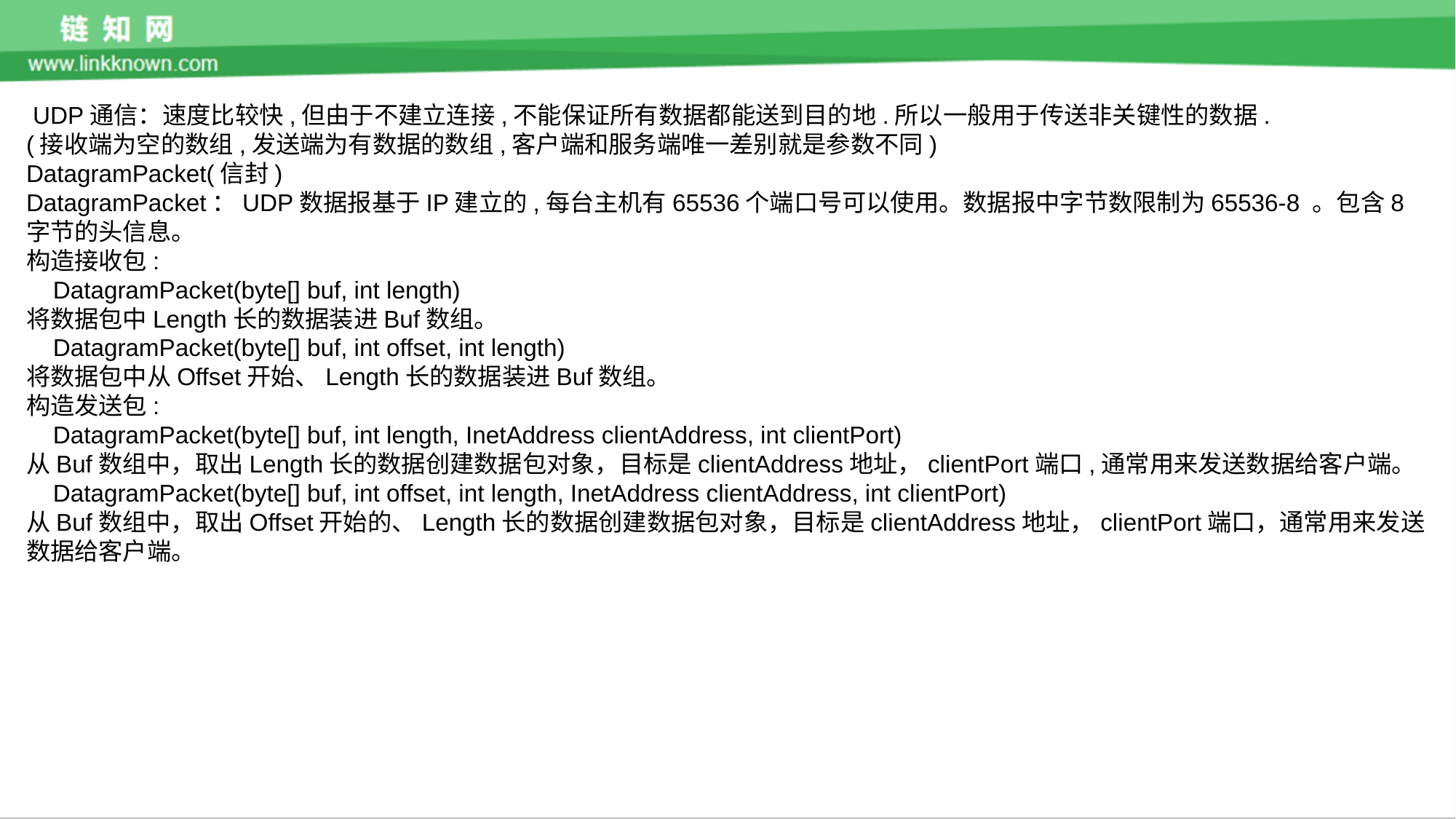

UDP通信：速度比较快,但由于不建立连接,不能保证所有数据都能送到目的地.所以一般用于传送非关键性的数据.
(接收端为空的数组,发送端为有数据的数组,客户端和服务端唯一差别就是参数不同)
DatagramPacket(信封)
DatagramPacket：UDP数据报基于IP建立的,每台主机有65536个端口号可以使用。数据报中字节数限制为65536-8 。包含8字节的头信息。
构造接收包:
    DatagramPacket(byte[] buf, int length)
将数据包中Length长的数据装进Buf数组。
    DatagramPacket(byte[] buf, int offset, int length)
将数据包中从Offset开始、Length长的数据装进Buf数组。
构造发送包:
    DatagramPacket(byte[] buf, int length, InetAddress clientAddress, int clientPort)
从Buf数组中，取出Length长的数据创建数据包对象，目标是clientAddress地址，clientPort端口,通常用来发送数据给客户端。
    DatagramPacket(byte[] buf, int offset, int length, InetAddress clientAddress, int clientPort)
从Buf数组中，取出Offset开始的、Length长的数据创建数据包对象，目标是clientAddress地址，clientPort端口，通常用来发送数据给客户端。